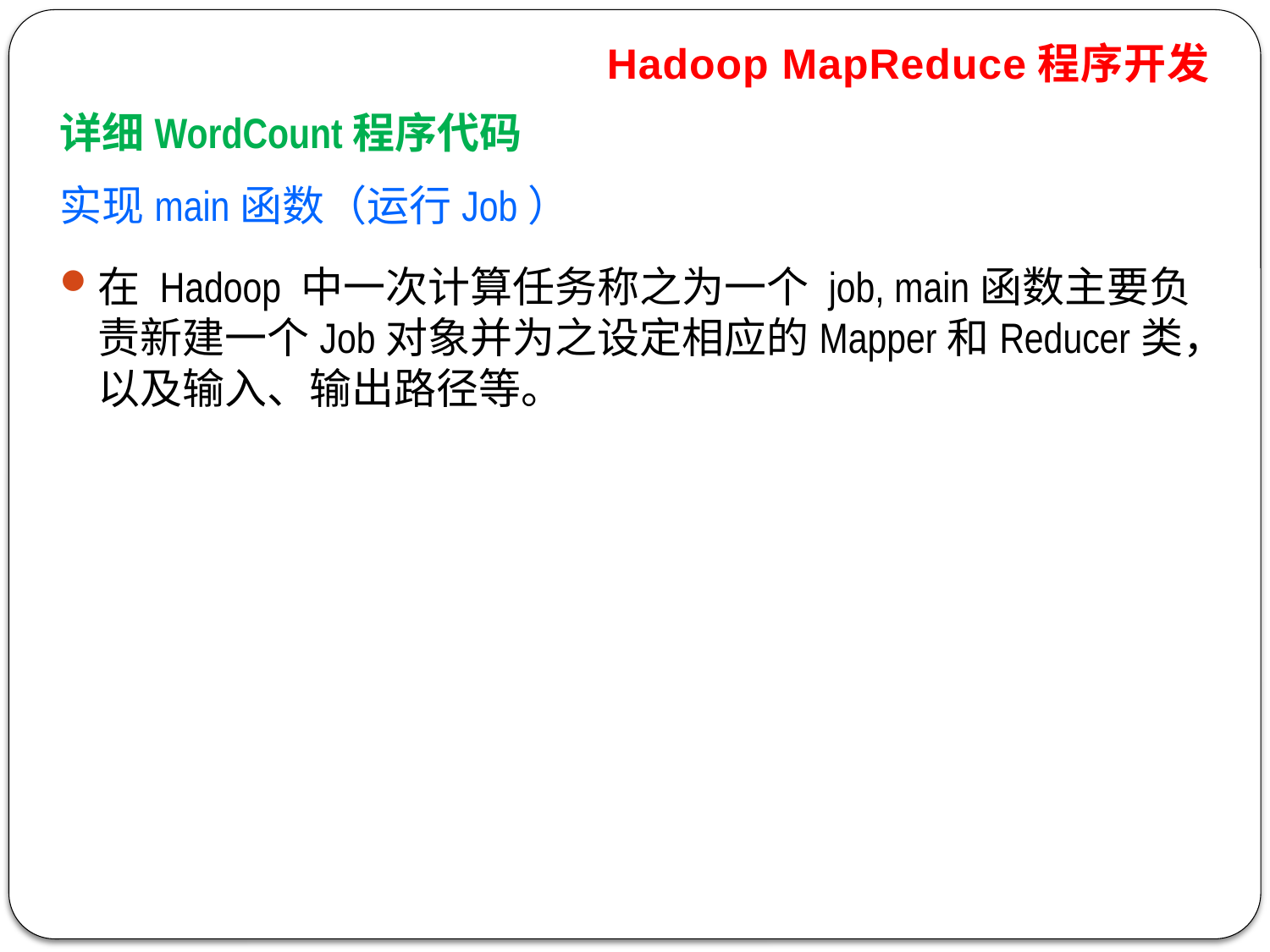

Hadoop MapReduce程序开发
详细WordCount程序代码
实现main函数（运行Job）
在 Hadoop 中一次计算任务称之为一个 job, main函数主要负责新建一个Job对象并为之设定相应的Mapper和Reducer类，以及输入、输出路径等。